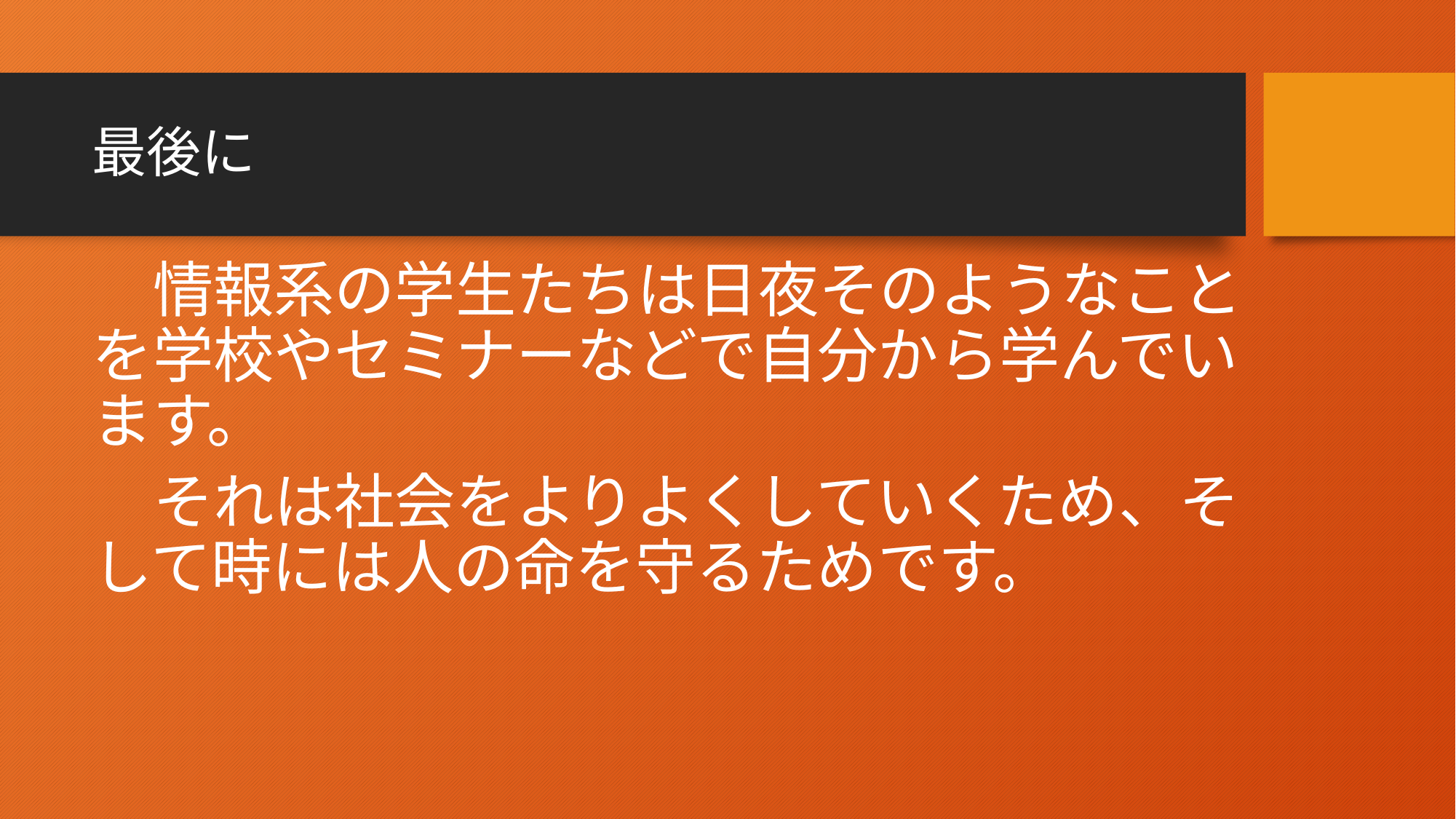

# 最後に
　情報系の学生たちは日夜そのようなことを学校やセミナーなどで自分から学んでいます。
　それは社会をよりよくしていくため、そして時には人の命を守るためです。